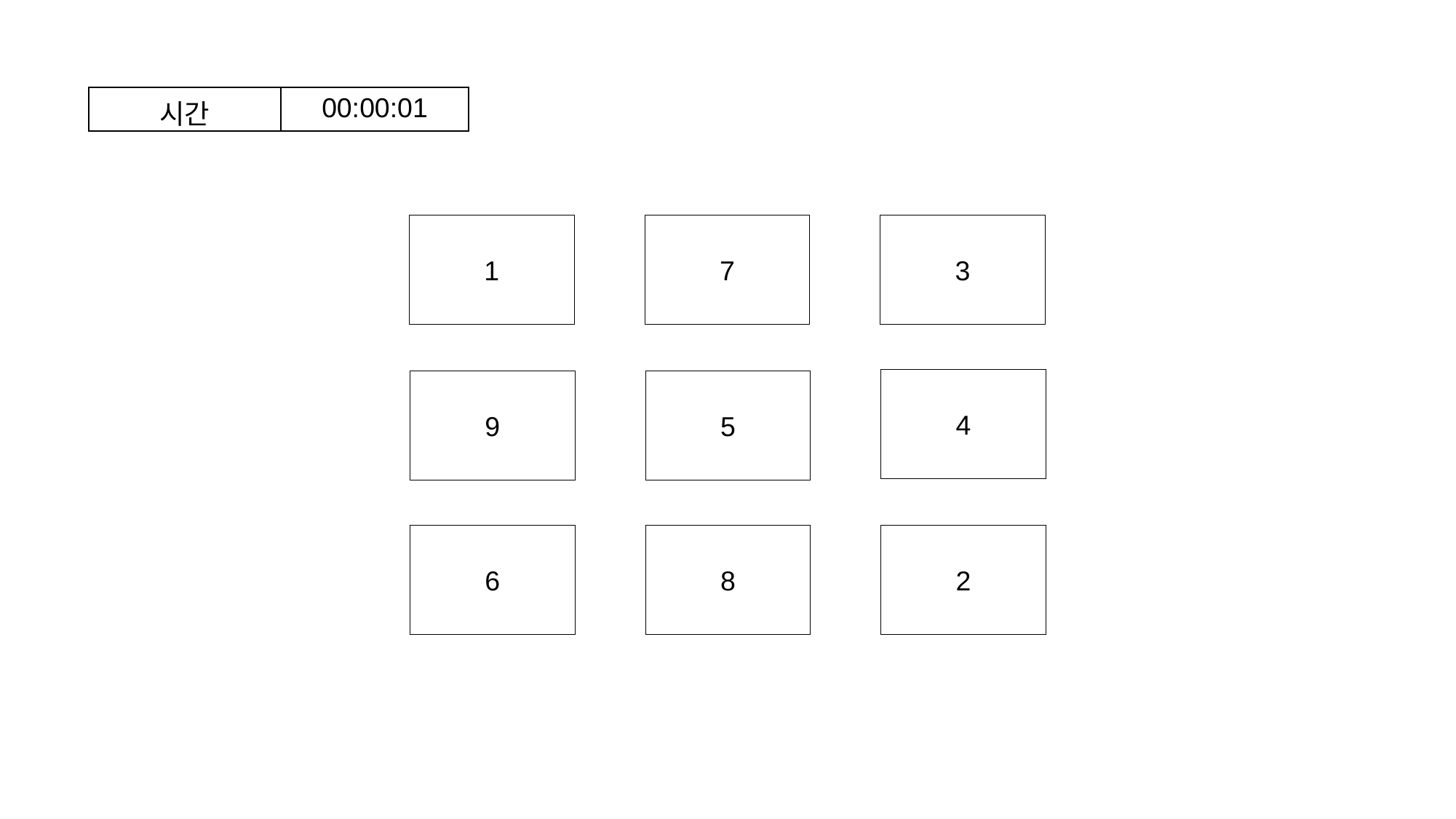

| 시간 | 00:00:01 |
| --- | --- |

1

7

3

4

5

9

6

8

2